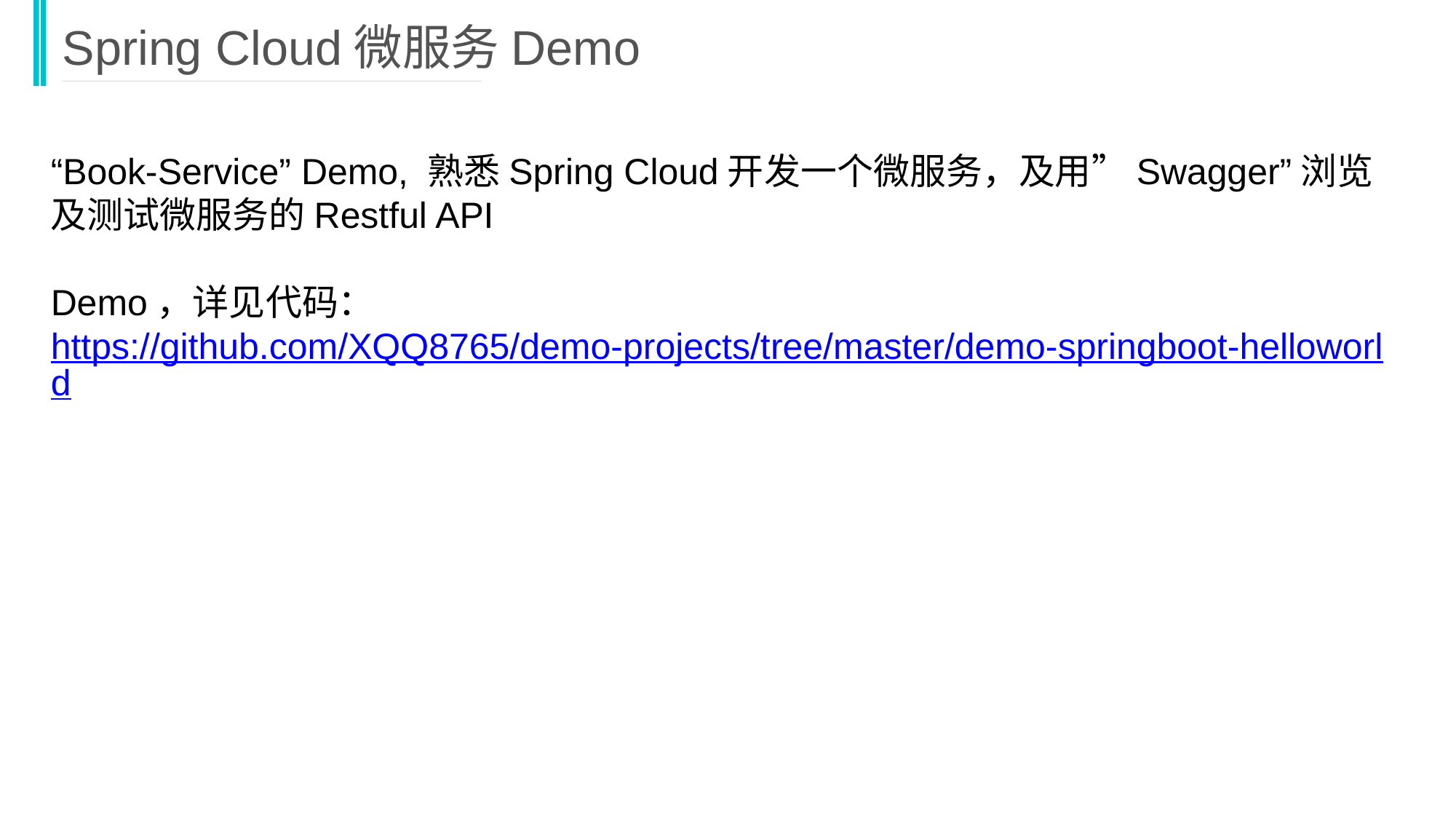

Spring Cloud微服务Demo

“Book-Service” Demo, 熟悉Spring Cloud开发一个微服务，及用”Swagger”浏览及测试微服务的Restful API

Demo，详见代码：
https://github.com/XQQ8765/demo-projects/tree/master/demo-springboot-helloworld